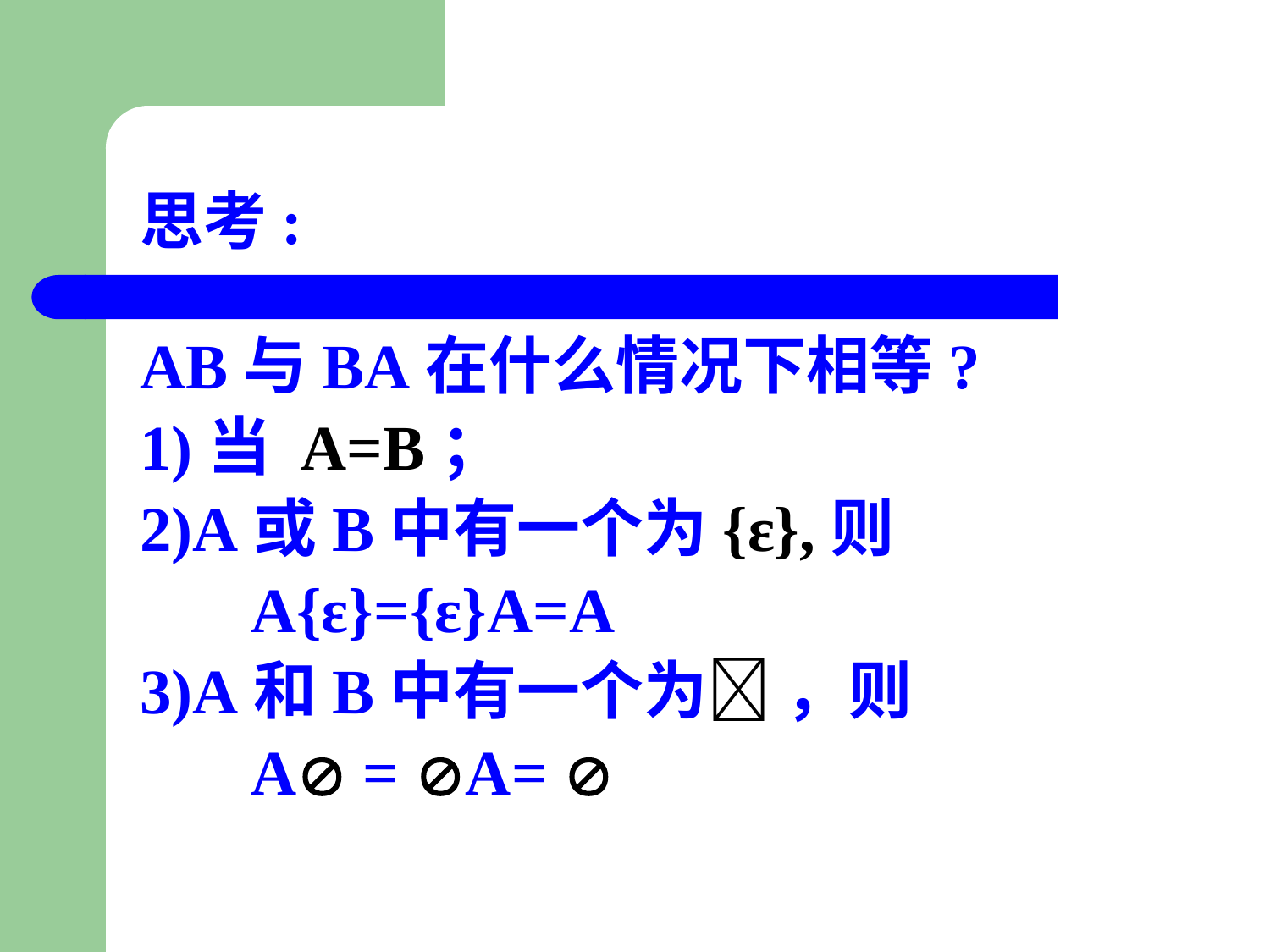

# 思考:
AB与BA在什么情况下相等?
1)当 A=B；
2)A或B中有一个为{ε},则
       A{ε}={ε}A=A
3)A和B中有一个为∅ ，则
       A∅ = ∅A= ∅